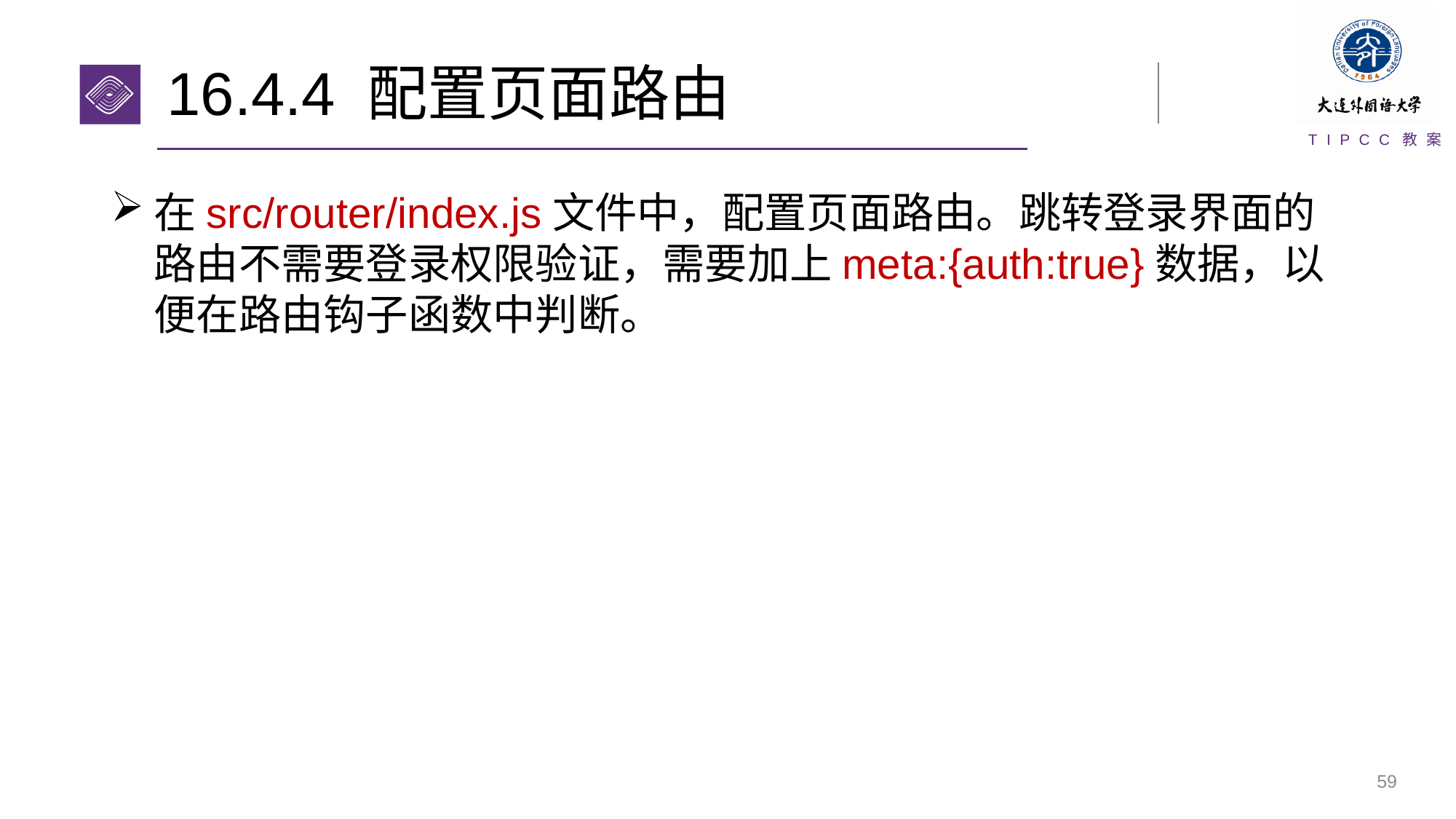

# 16.4.4 配置页面路由
在src/router/index.js文件中，配置页面路由。跳转登录界面的路由不需要登录权限验证，需要加上meta:{auth:true}数据，以便在路由钩子函数中判断。
59